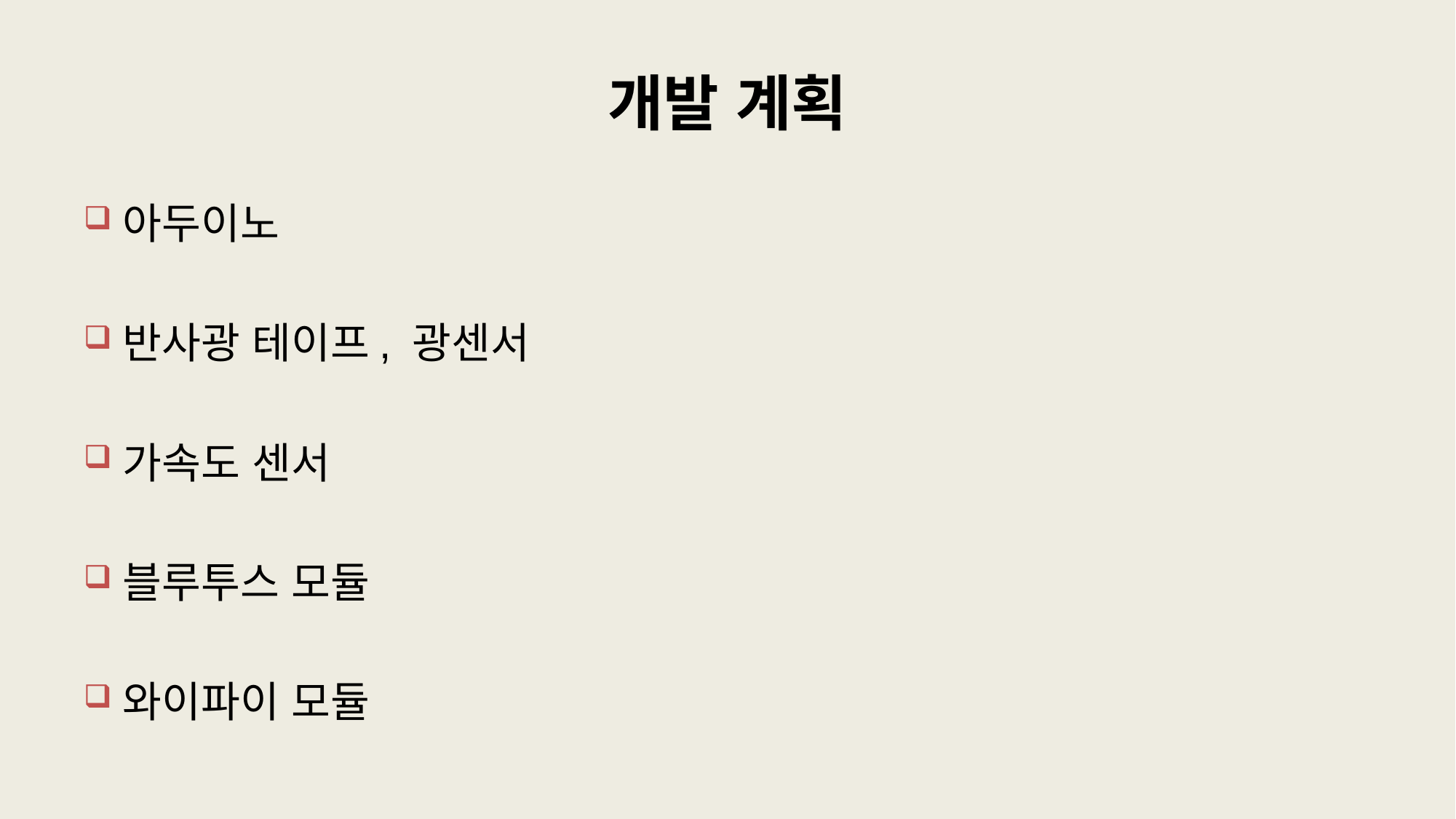

# 개발 계획
아두이노

반사광 테이프, 광센서

가속도 센서

블루투스 모듈

와이파이 모듈